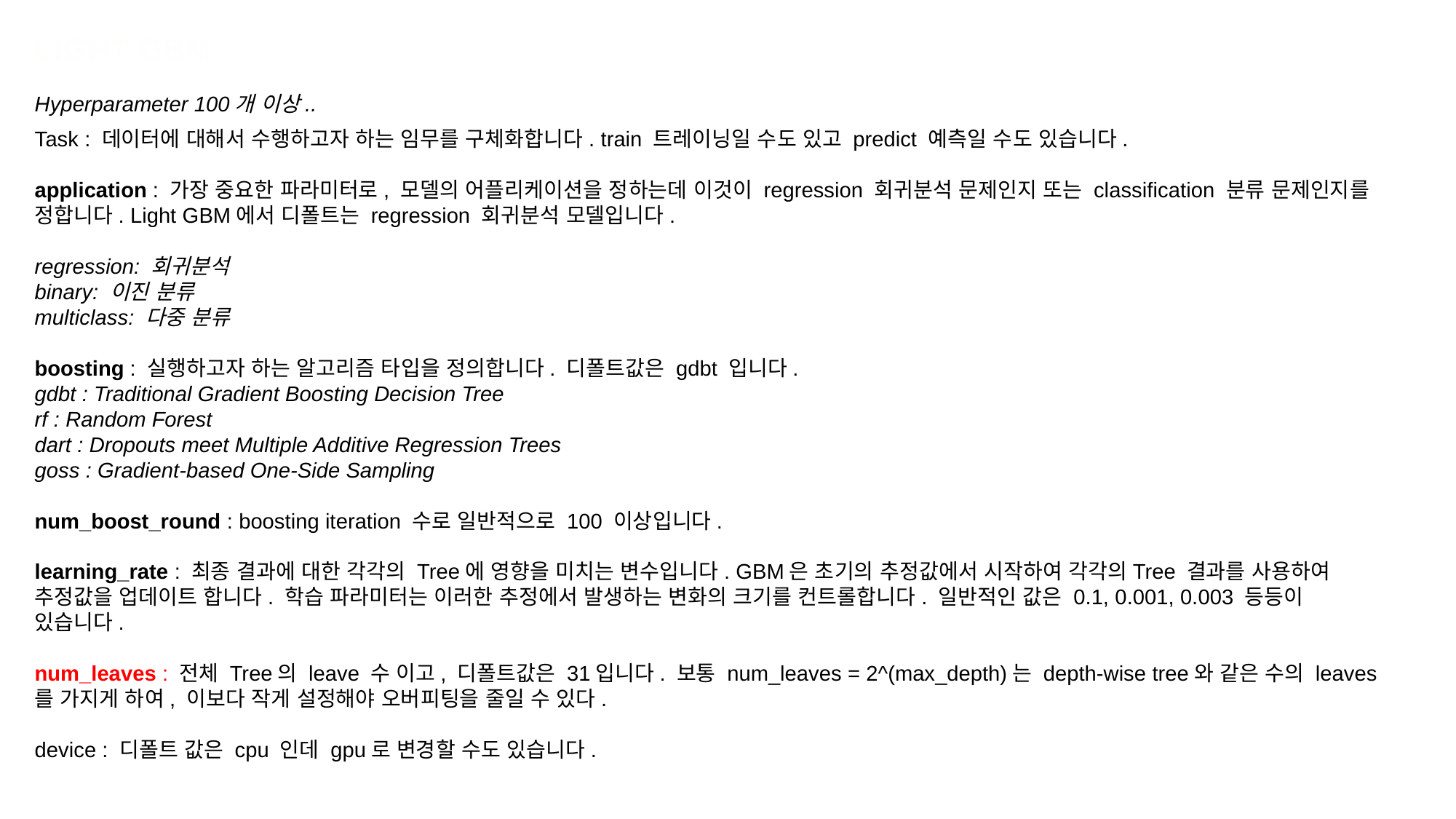

LIGHT GBM
Hyperparameter 100개 이상..
Task : 데이터에 대해서 수행하고자 하는 임무를 구체화합니다. train 트레이닝일 수도 있고 predict 예측일 수도 있습니다.

application : 가장 중요한 파라미터로, 모델의 어플리케이션을 정하는데 이것이 regression 회귀분석 문제인지 또는 classification 분류 문제인지를 정합니다. Light GBM에서 디폴트는 regression 회귀분석 모델입니다.

regression: 회귀분석
binary: 이진 분류
multiclass: 다중 분류

boosting : 실행하고자 하는 알고리즘 타입을 정의합니다. 디폴트값은 gdbt 입니다.
gdbt : Traditional Gradient Boosting Decision Tree
rf : Random Forest
dart : Dropouts meet Multiple Additive Regression Trees
goss : Gradient-based One-Side Sampling

num_boost_round : boosting iteration 수로 일반적으로 100 이상입니다.

learning_rate : 최종 결과에 대한 각각의 Tree에 영향을 미치는 변수입니다. GBM은 초기의 추정값에서 시작하여 각각의Tree 결과를 사용하여 추정값을 업데이트 합니다. 학습 파라미터는 이러한 추정에서 발생하는 변화의 크기를 컨트롤합니다. 일반적인 값은 0.1, 0.001, 0.003 등등이 있습니다.

num_leaves : 전체 Tree의 leave 수 이고, 디폴트값은 31입니다. 보통 num_leaves = 2^(max_depth)는 depth-wise tree와 같은 수의 leaves를 가지게 하여, 이보다 작게 설정해야 오버피팅을 줄일 수 있다.

device : 디폴트 값은 cpu 인데 gpu로 변경할 수도 있습니다.